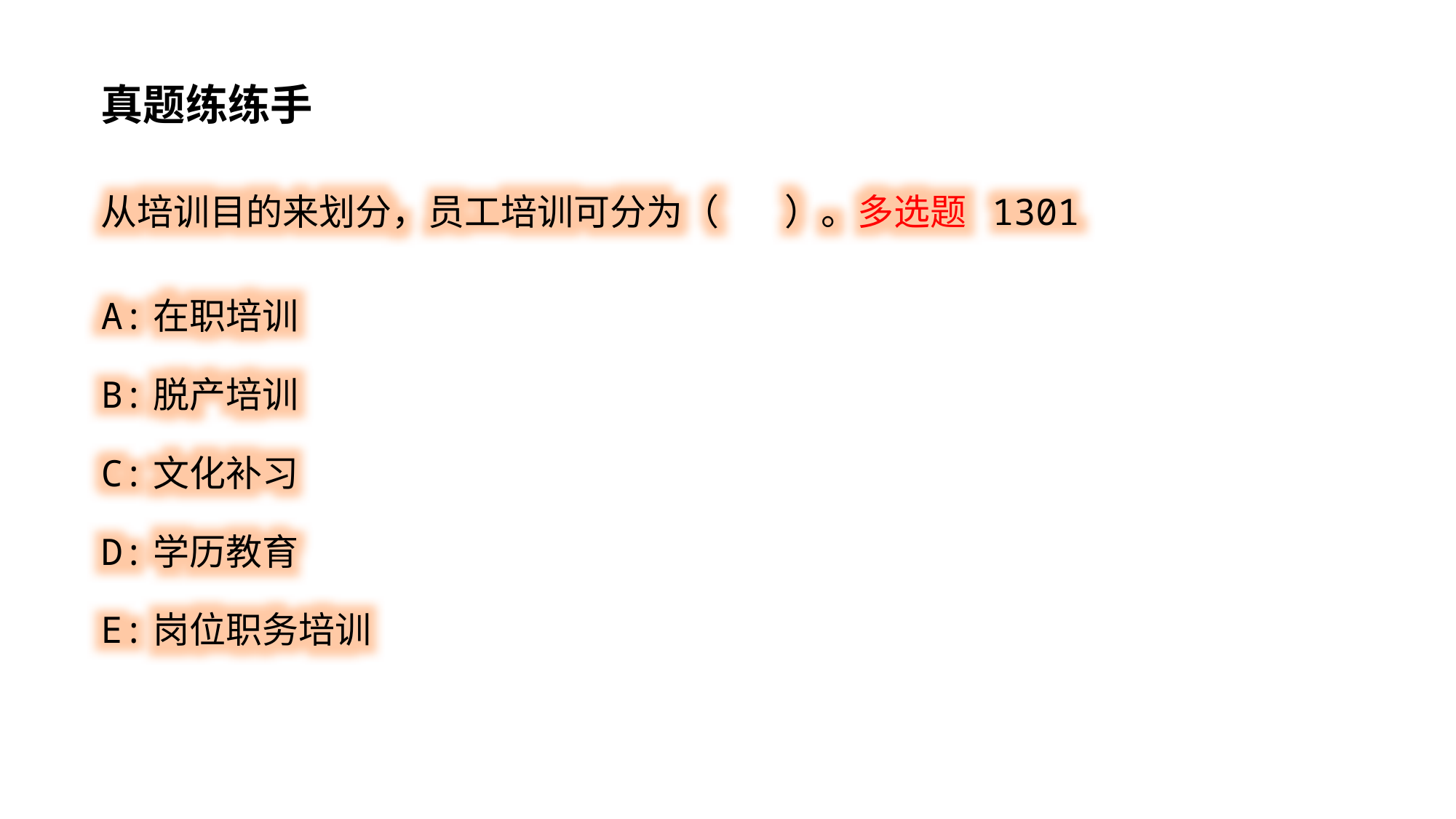

真题练练手
从培训目的来划分，员工培训可分为（        ）。多选题  1301

A:在职培训

B:脱产培训

C:文化补习

D:学历教育

E:岗位职务培训